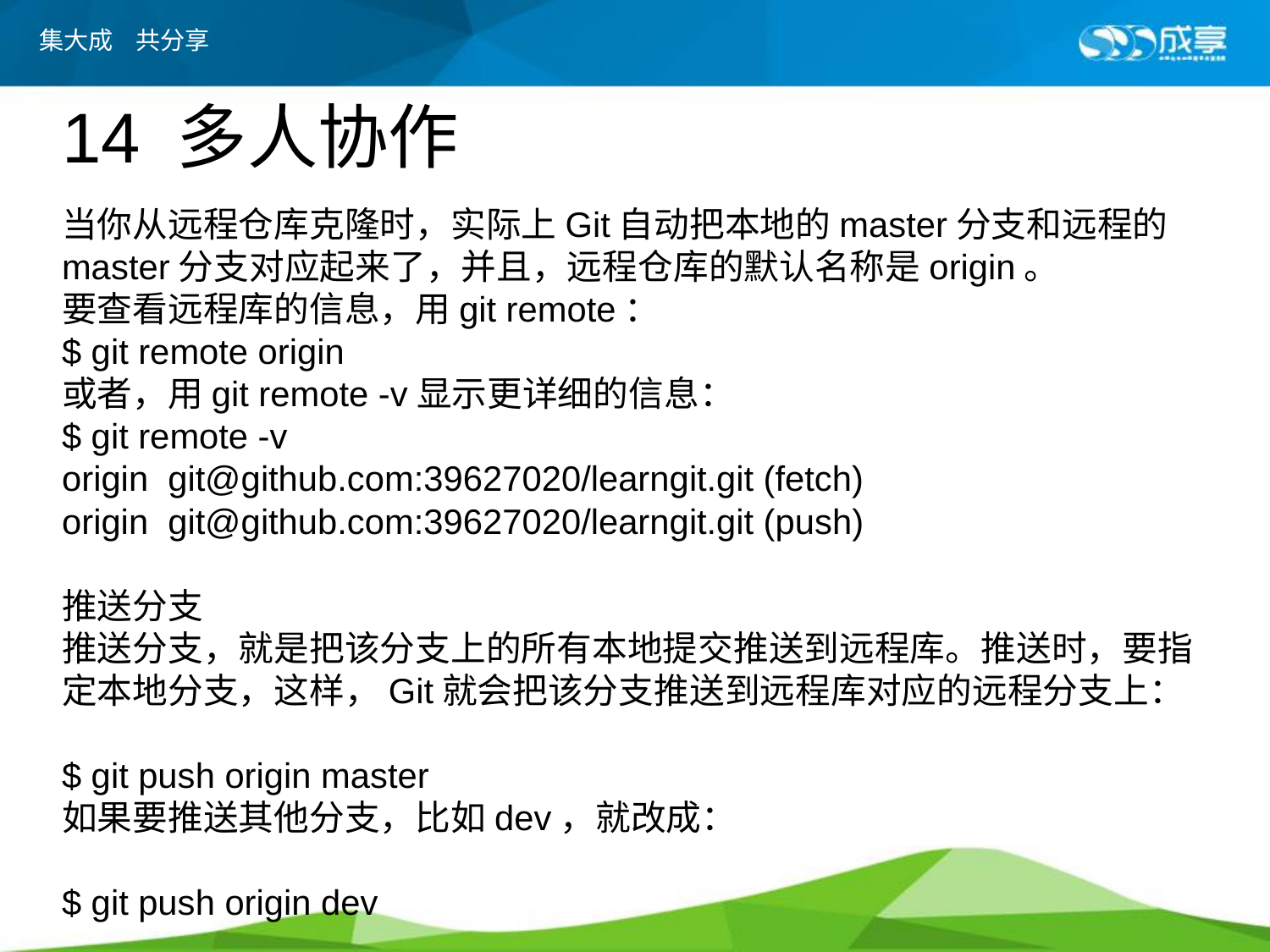

14 多人协作

当你从远程仓库克隆时，实际上Git自动把本地的master分支和远程的master分支对应起来了，并且，远程仓库的默认名称是origin。
要查看远程库的信息，用git remote：
$ git remote origin
或者，用git remote -v显示更详细的信息：
$ git remote -v
origin  git@github.com:39627020/learngit.git (fetch)
origin  git@github.com:39627020/learngit.git (push)

推送分支
推送分支，就是把该分支上的所有本地提交推送到远程库。推送时，要指定本地分支，这样，Git就会把该分支推送到远程库对应的远程分支上：

$ git push origin master
如果要推送其他分支，比如dev，就改成：

$ git push origin dev